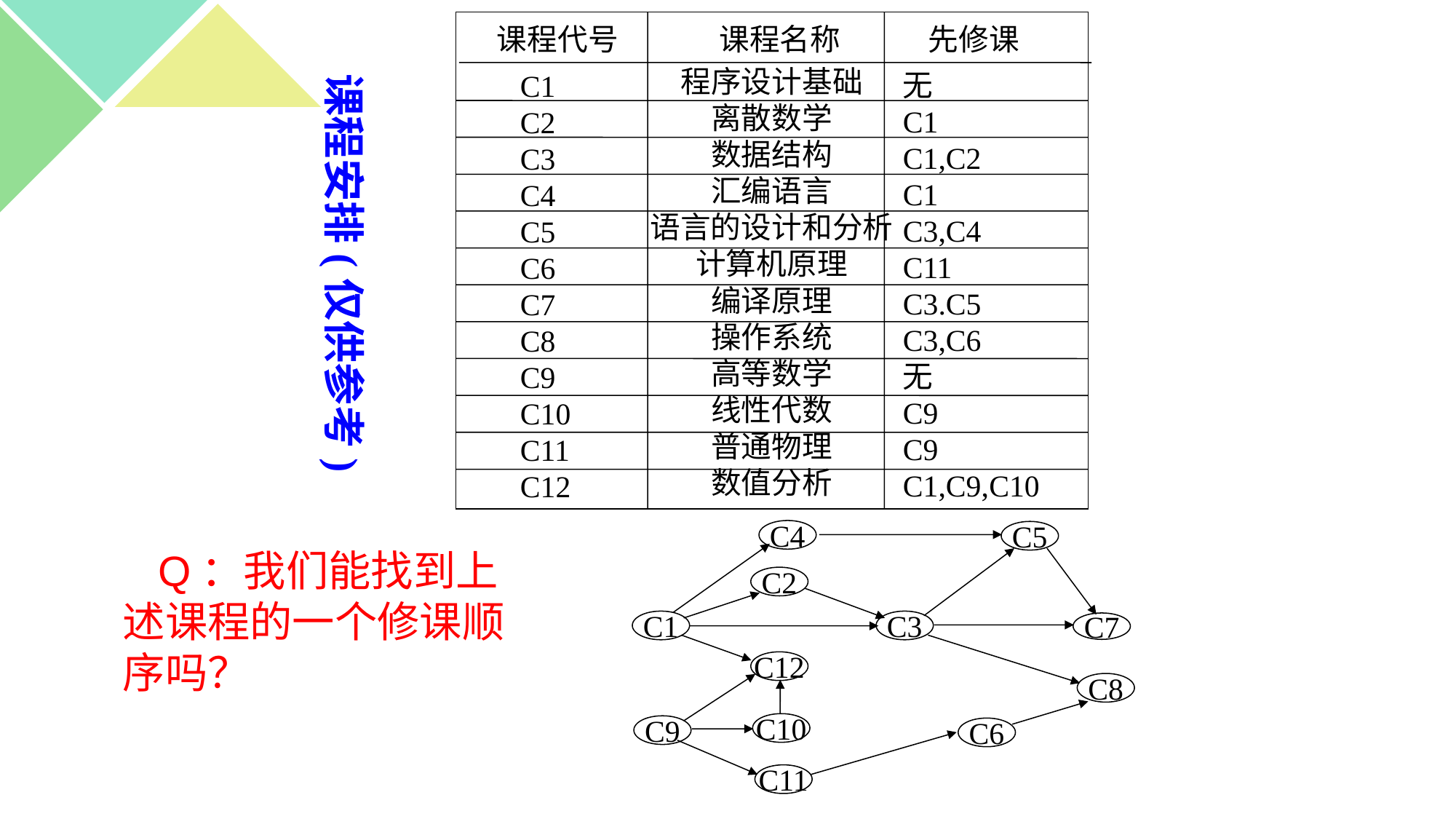

课程代号               课程名称             先修课

程序设计基础
离散数学
数据结构
汇编语言
语言的设计和分析
计算机原理
编译原理
操作系统
高等数学
线性代数
普通物理
数值分析
无
C1
C1,C2
C1
C3,C4
C11
C3.C5
C3,C6
无
C9
C9
C1,C9,C10

C1
C2
C3
C4
C5
C6
C7
C8
C9
C10
C11
C12

课程安排(仅供参考)
C4
C5

C2

C1
C3
C7

C12
C8

C10
C9
C6

C11
   Q：我们能找到上述课程的一个修课顺序吗？